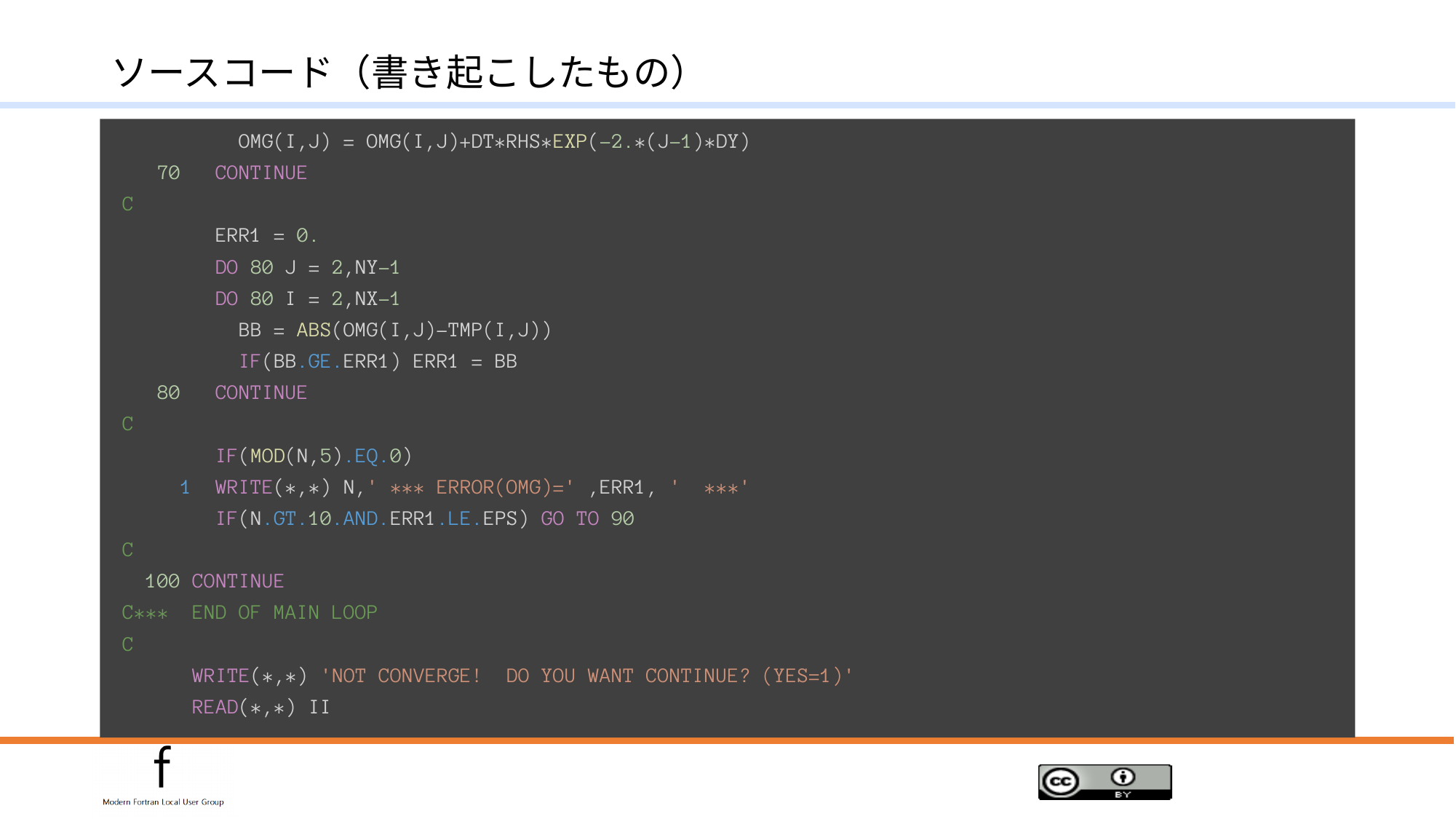

# ソースコード（書き起こしたもの）
          OMG(I,J) = OMG(I,J)+DT*RHS*EXP(-2.*(J-1)*DY)
   70   CONTINUE
C
        ERR1 = 0.
        DO 80 J = 2,NY-1
        DO 80 I = 2,NX-1
          BB = ABS(OMG(I,J)-TMP(I,J))
          IF(BB.GE.ERR1) ERR1 = BB
   80   CONTINUE
C
        IF(MOD(N,5).EQ.0)
     1  WRITE(*,*) N,' *** ERROR(OMG)=' ,ERR1, '  ***'
        IF(N.GT.10.AND.ERR1.LE.EPS) GO TO 90
C
  100 CONTINUE
C***  END OF MAIN LOOP
C
      WRITE(*,*) 'NOT CONVERGE!  DO YOU WANT CONTINUE? (YES=1)'
      READ(*,*) II